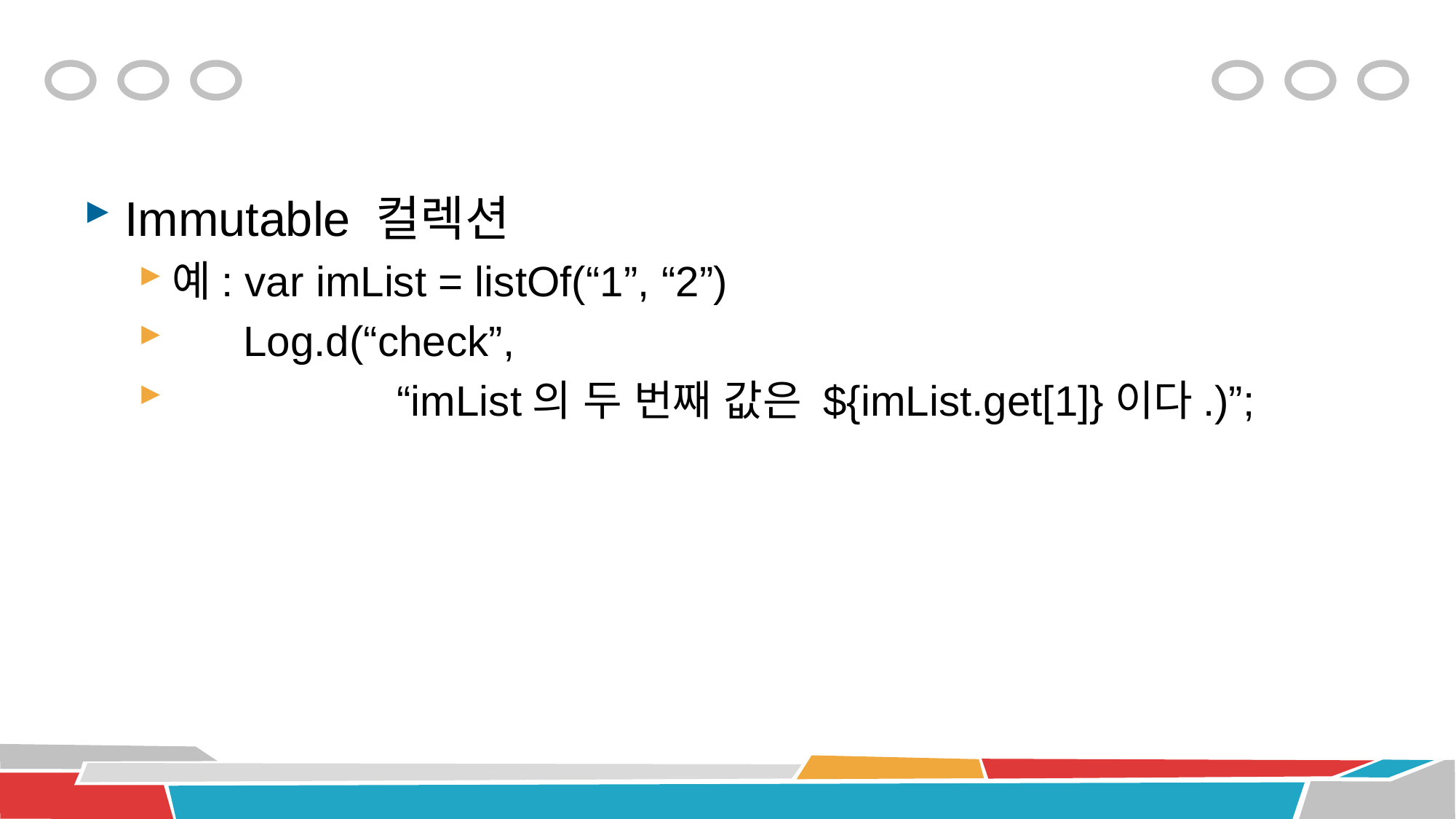

#
Immutable 컬렉션
예: var imList = listOf(“1”, “2”)
      Log.d(“check”,
                   “imList의 두 번째 값은 ${imList.get[1]}이다.)”;